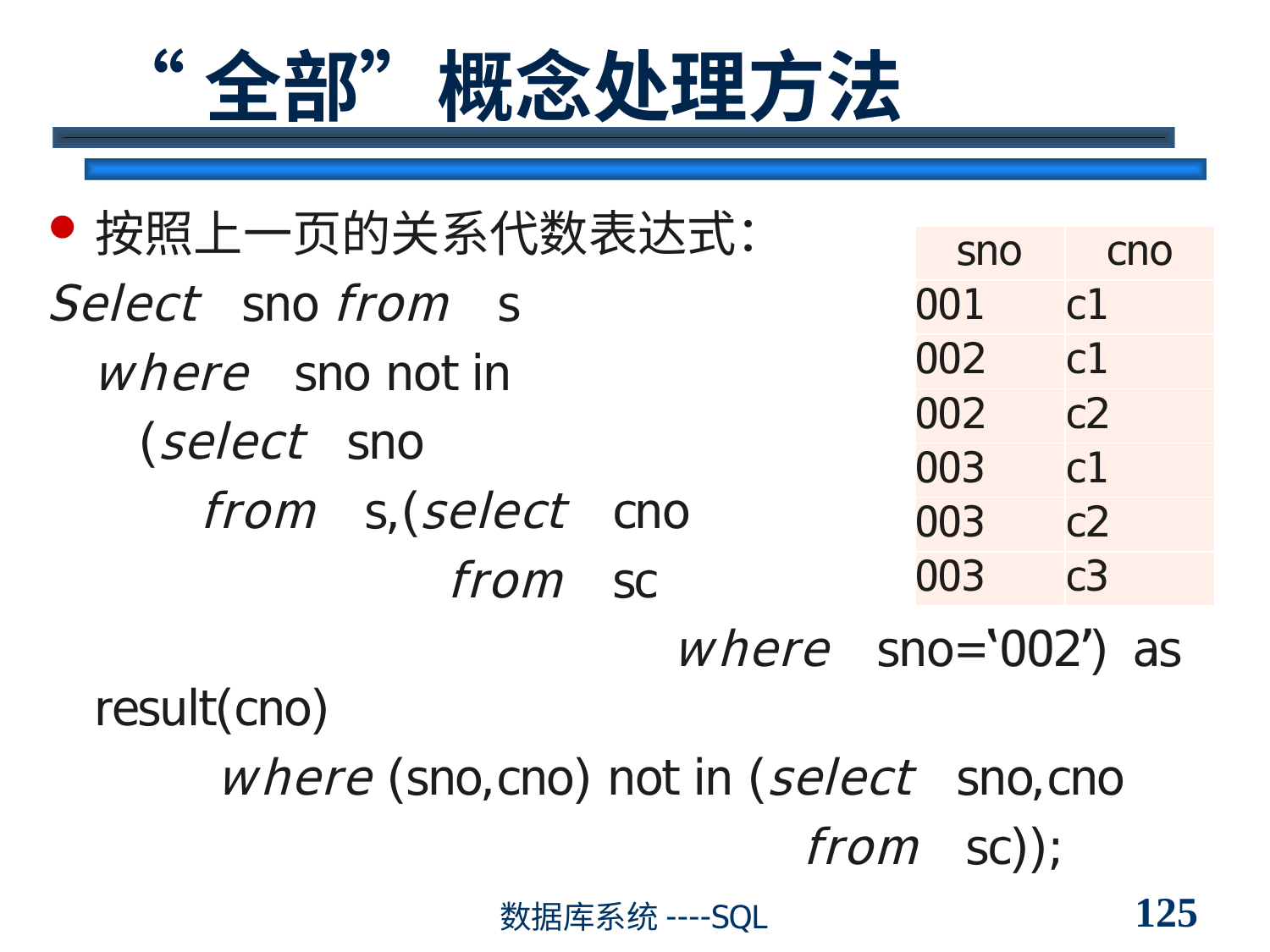

# “全部”概念处理方法
按照上一页的关系代数表达式：
Select   sno from   s
   where   sno not in
      (select   sno
          from   s,(select   cno
                          from   sc
                          where  sno=‘002’) as result(cno)
           where (sno,cno) not in (select   sno,cno
                                                 from   sc));
| sno | cno |
| --- | --- |
| 001 | c1 |
| 002 | c1 |
| 002 | c2 |
| 003 | c1 |
| 003 | c2 |
| 003 | c3 |
125
数据库系统----SQL